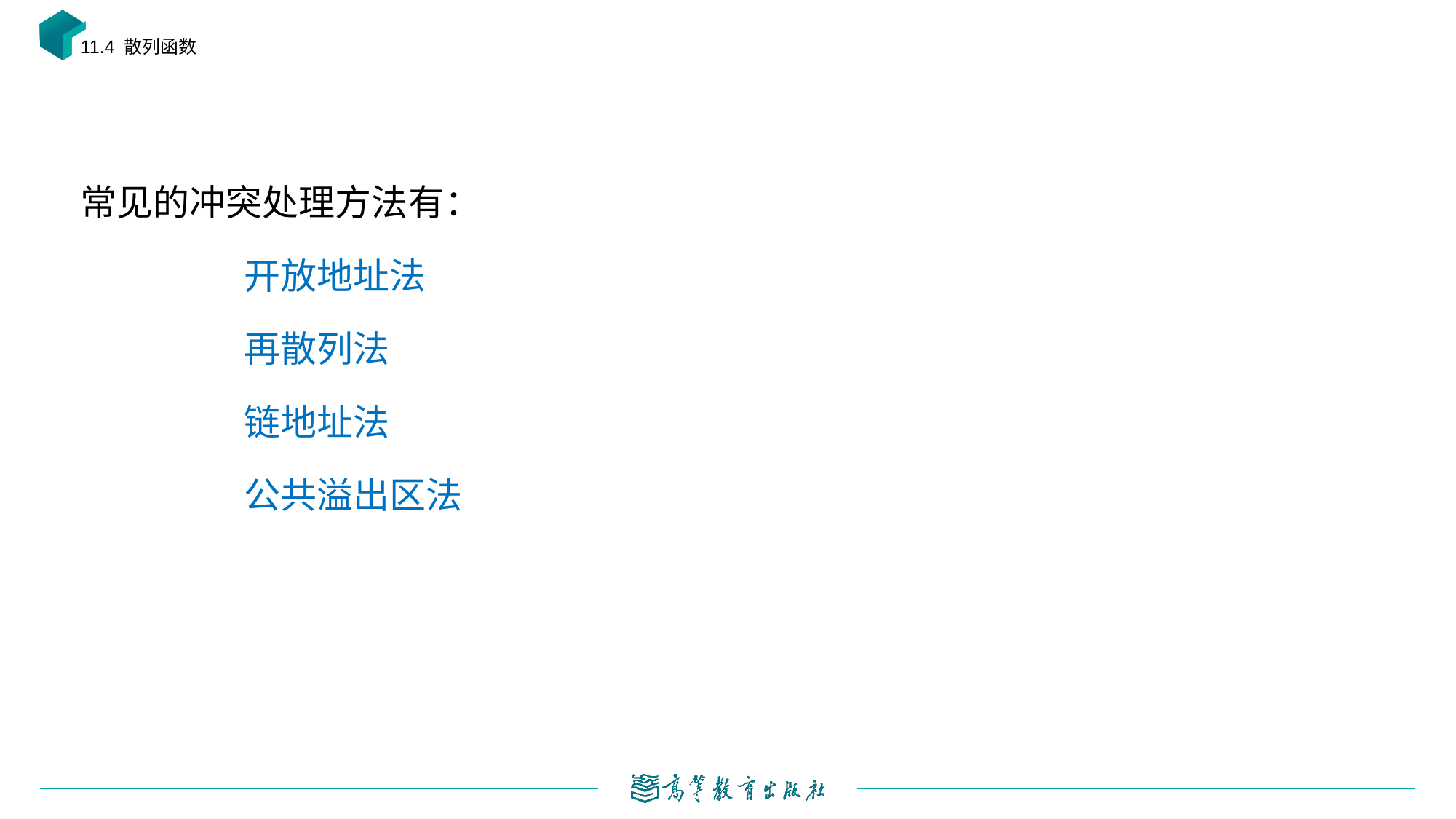

11.4 散列函数
常见的冲突处理方法有：
开放地址法
再散列法
链地址法
公共溢出区法